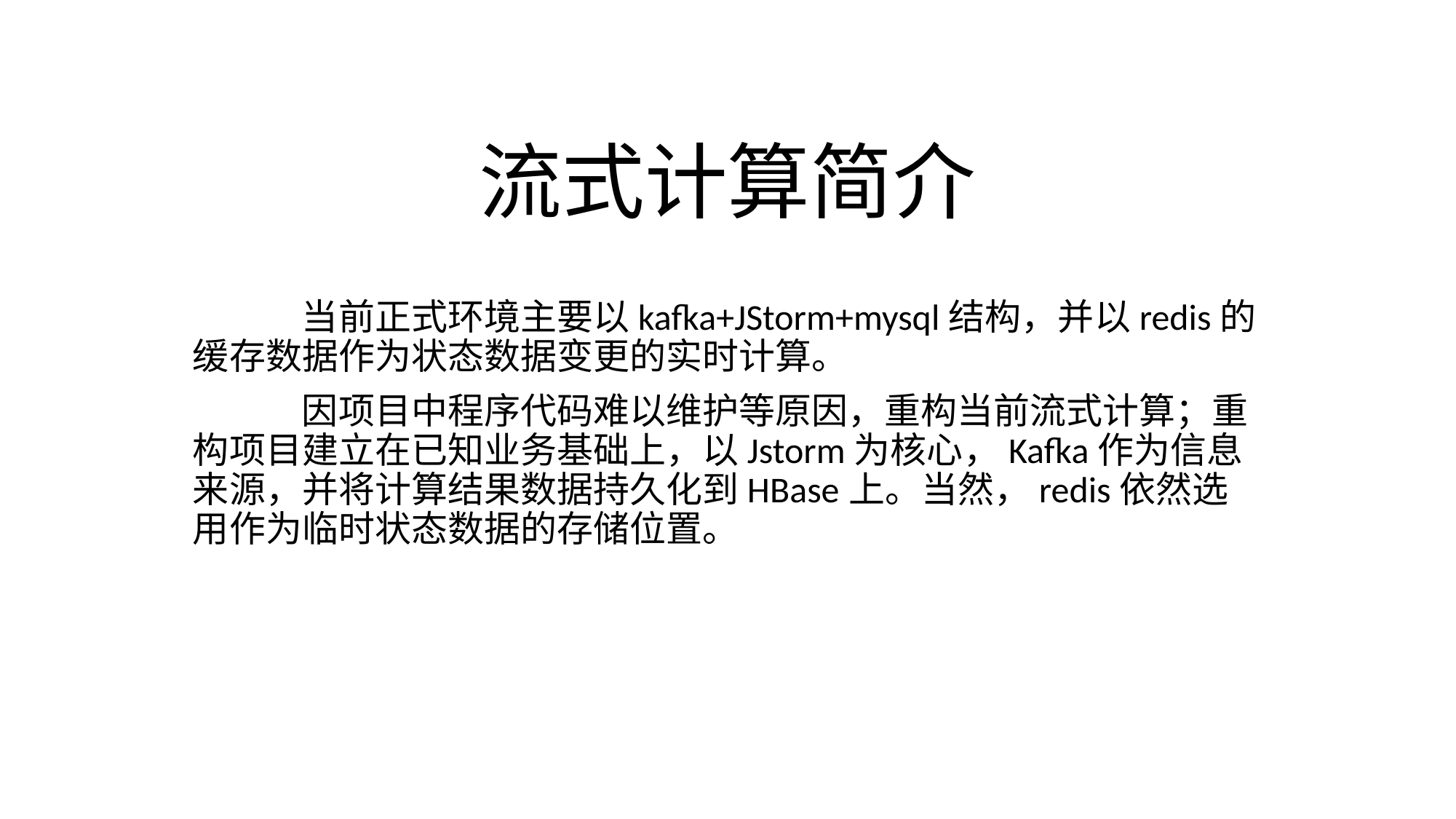

# 流式计算简介
	当前正式环境主要以kafka+JStorm+mysql结构，并以redis的缓存数据作为状态数据变更的实时计算。
	因项目中程序代码难以维护等原因，重构当前流式计算；重构项目建立在已知业务基础上，以Jstorm为核心，Kafka作为信息来源，并将计算结果数据持久化到HBase上。当然，redis依然选用作为临时状态数据的存储位置。